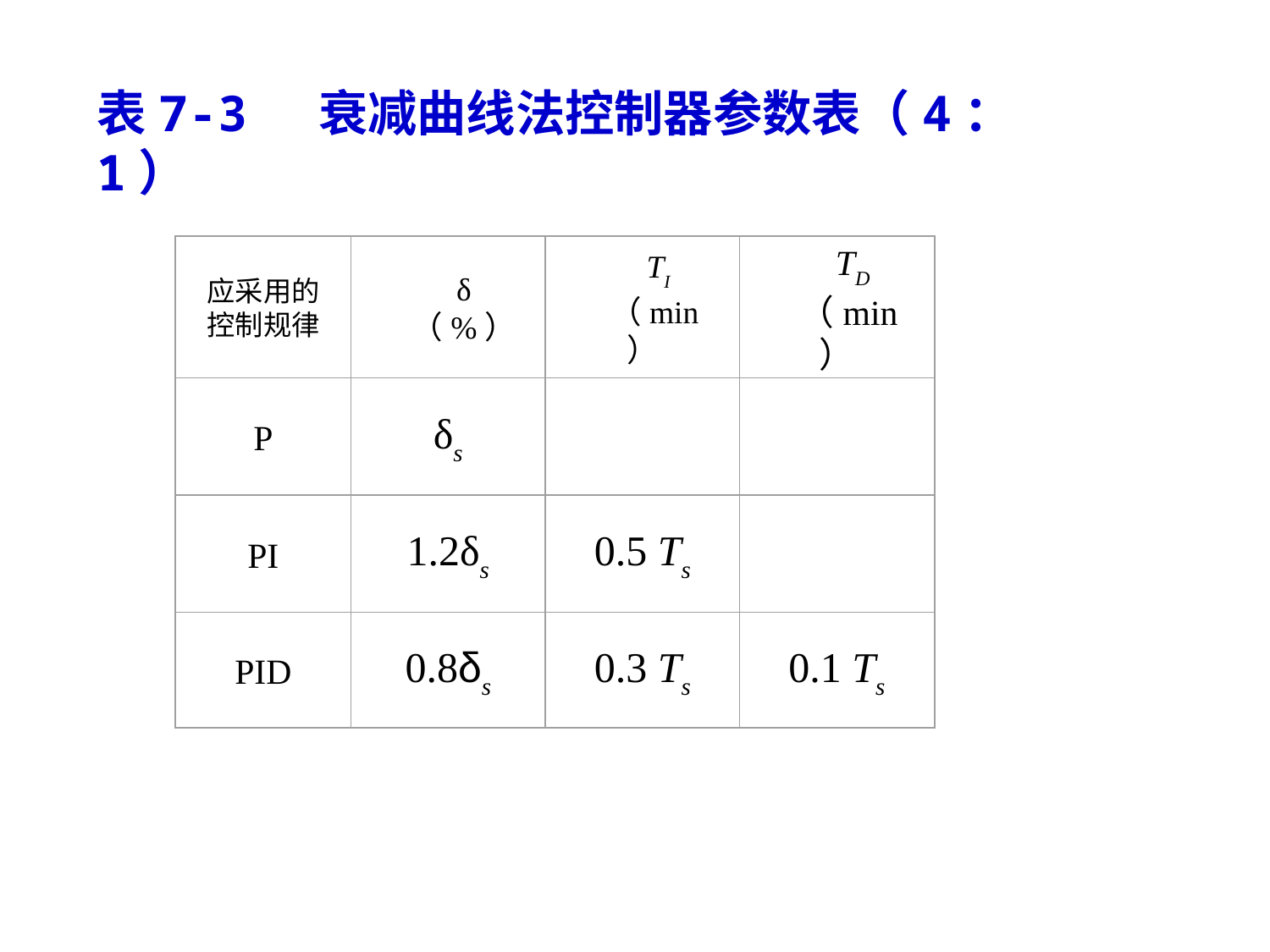

表7-3  衰减曲线法控制器参数表（4：1）

应采用的
控制规律

δ
（%）

TI
（min）

TD
（min）

P

δs

PI

1.2δs

0.5 Ts

PID

0.8δs

0.3 Ts

0.1 Ts